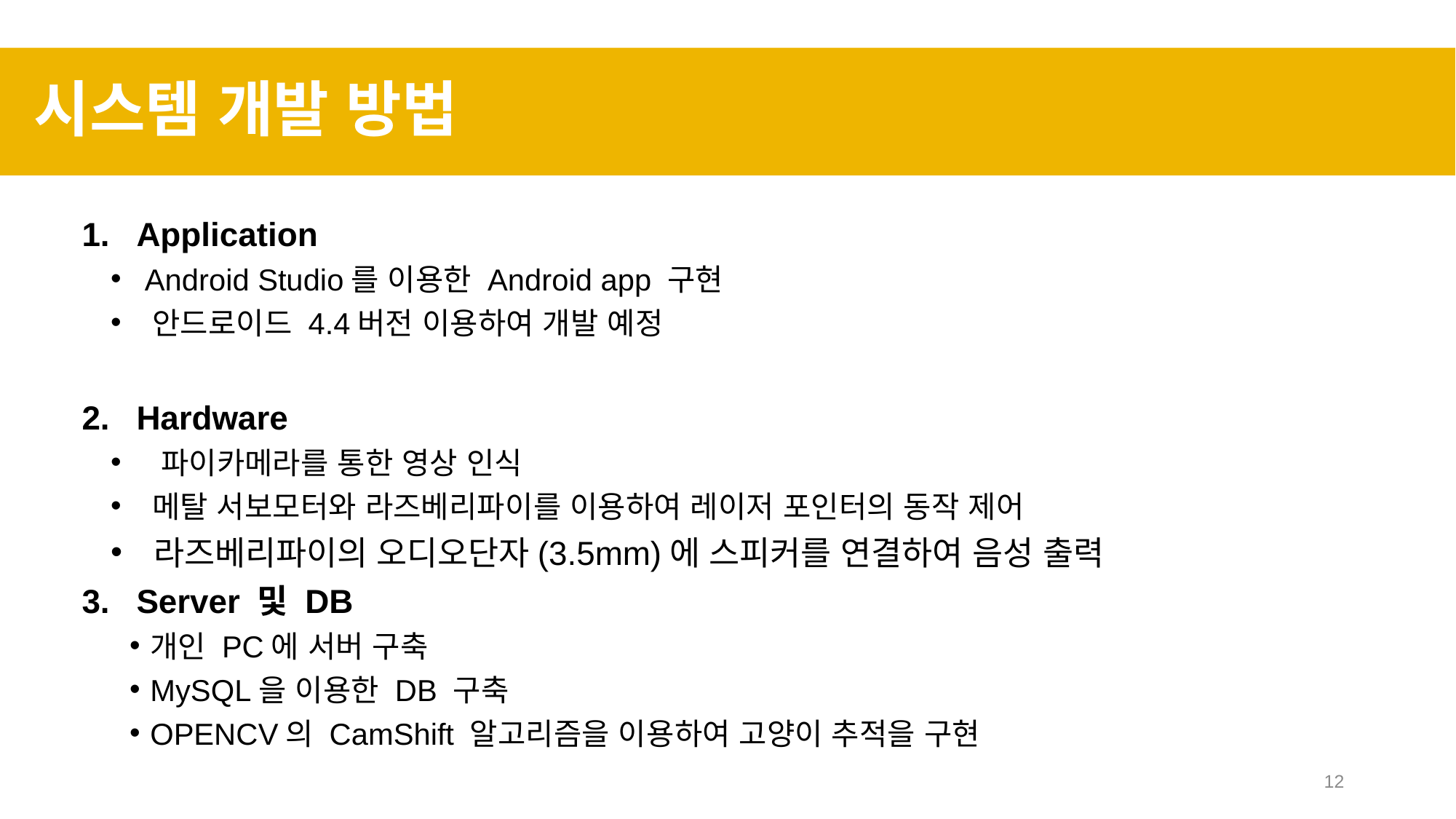

시스템 개발 방법
Application
 Android Studio를 이용한 Android app 구현
 안드로이드 4.4버전 이용하여 개발 예정

Hardware
  파이카메라를 통한 영상 인식
 메탈 서보모터와 라즈베리파이를 이용하여 레이저 포인터의 동작 제어
 라즈베리파이의 오디오단자(3.5mm)에 스피커를 연결하여 음성 출력
Server 및 DB
개인 PC에 서버 구축
MySQL을 이용한 DB 구축
OPENCV의 CamShift 알고리즘을 이용하여 고양이 추적을 구현
12